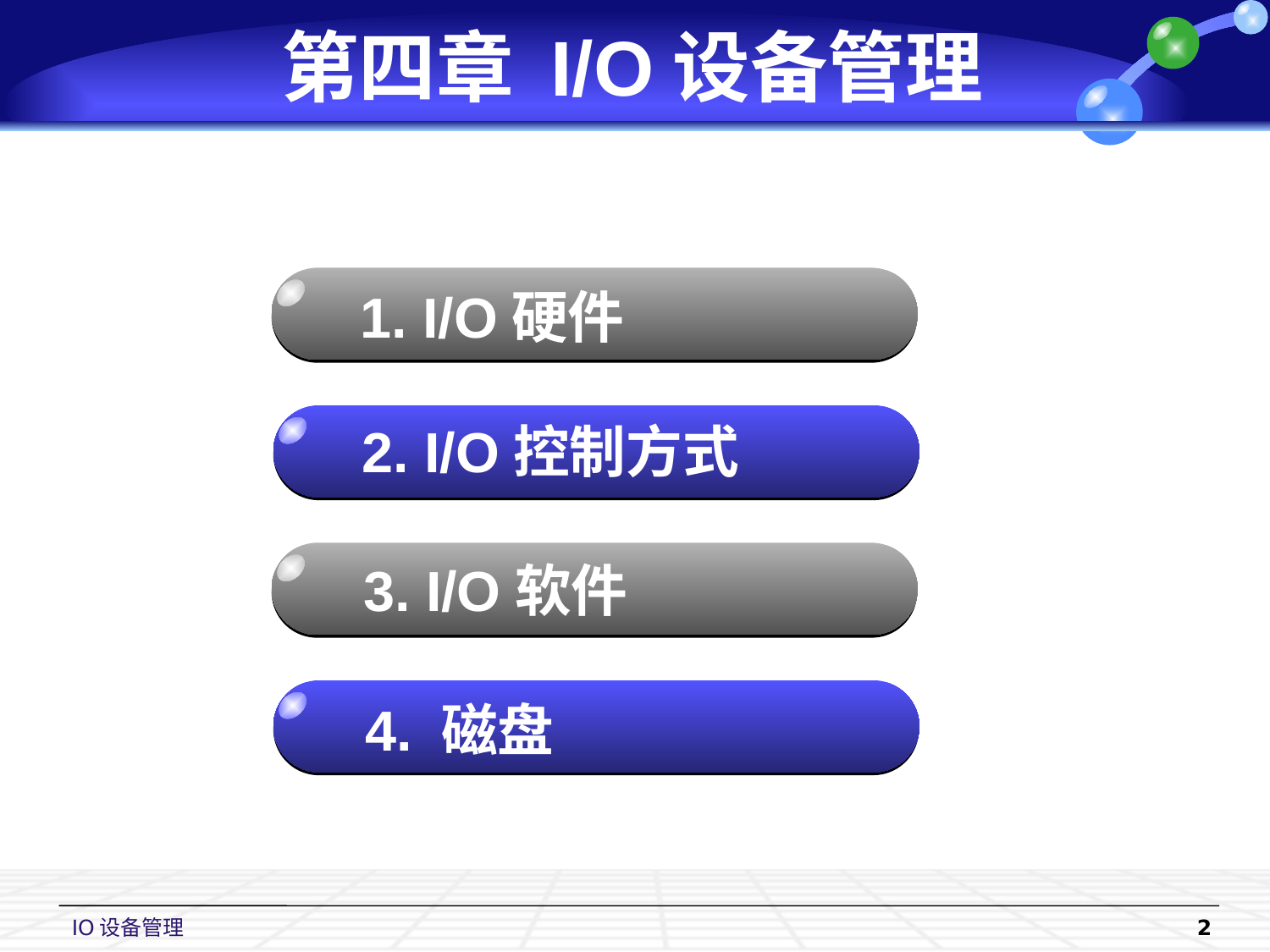

# 第四章 I/O设备管理

1. I/O硬件

2. I/O控制方式

3. I/O软件

4. 磁盘
IO设备管理
2